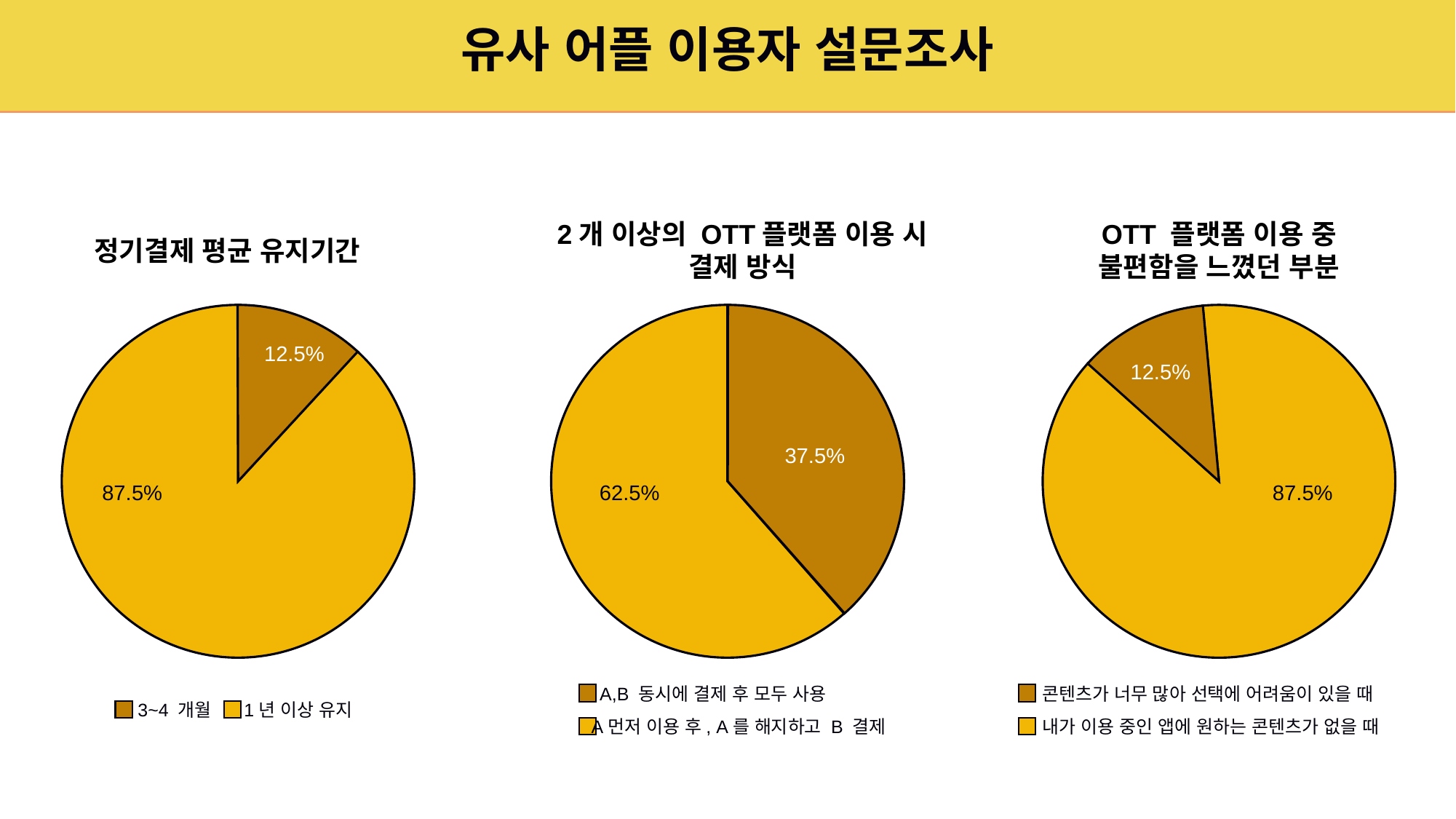

유사 어플 이용자 설문조사
2개 이상의 OTT플랫폼 이용 시
결제 방식
OTT 플랫폼 이용 중
불편함을 느꼈던 부분
정기결제 평균 유지기간

12.5%
12.5%
37.5%
87.5%
62.5%
87.5%
A,B 동시에 결제 후 모두 사용

A먼저 이용 후, A를 해지하고 B 결제

콘텐츠가 너무 많아 선택에 어려움이 있을 때

내가 이용 중인 앱에 원하는 콘텐츠가 없을 때

3~4 개월

1년 이상 유지